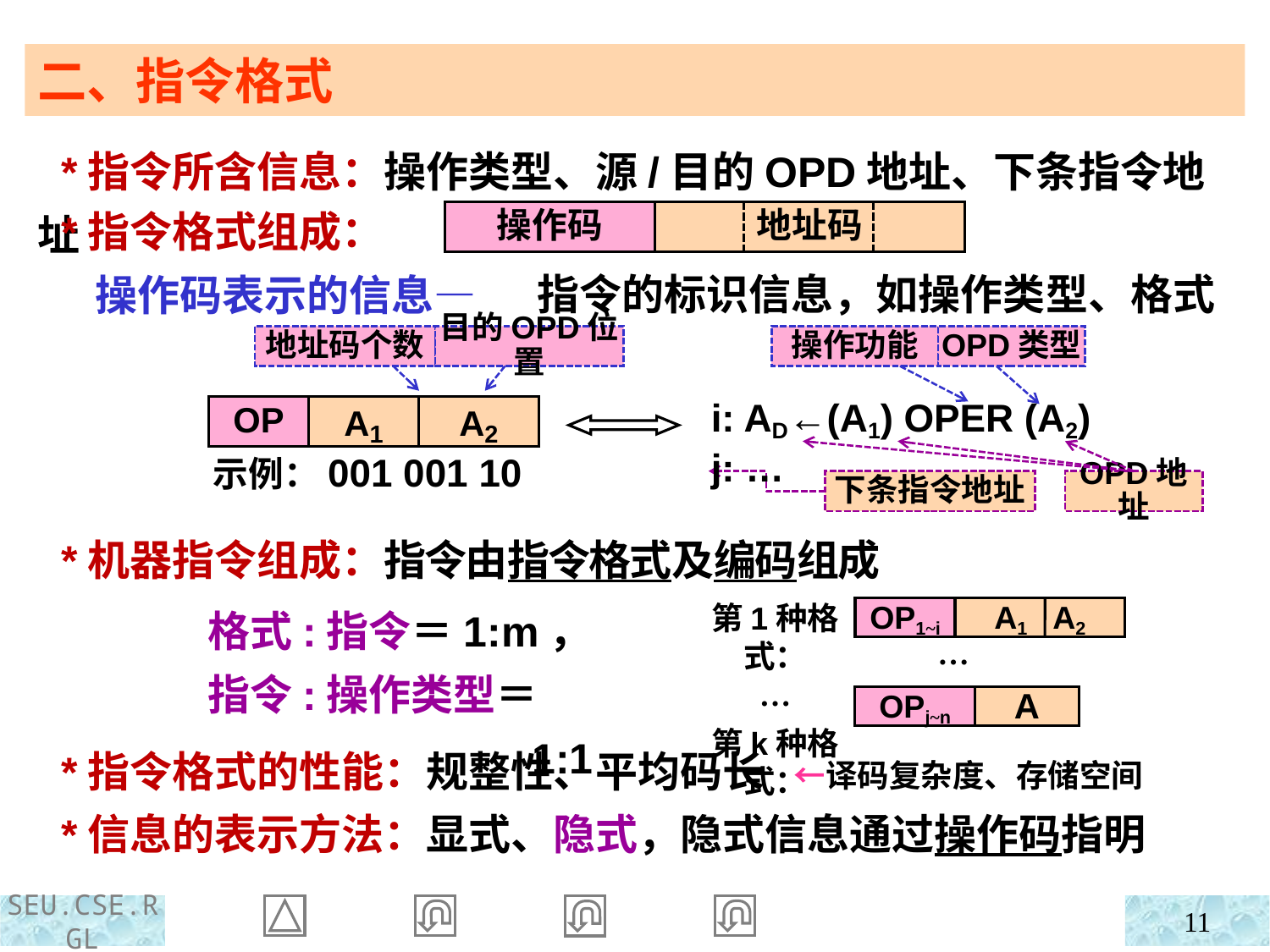

二、指令格式
  *指令所含信息：操作类型、源/目的OPD地址、下条指令地址
  *指令格式组成：
     操作码表示的信息—
操作码
地址码
指令的标识信息，如操作类型、格式
目的OPD位置
地址码个数
OPD类型
操作功能
i: AD←(A1) OPER (A2)
j: …
OP
A1
A2

示例：001 001 10
下条指令地址
OPD地址
  *机器指令组成：指令由指令格式及编码组成
格式:指令＝1:m，
指令:操作类型＝1:1
第1种格式：
…
第k种格式：
A1   A2

OP1~i
…
OPj~n
A
  *指令格式的性能：规整性、平均码长   ←译码复杂度、存储空间
  *信息的表示方法：显式、隐式，隐式信息通过操作码指明

11